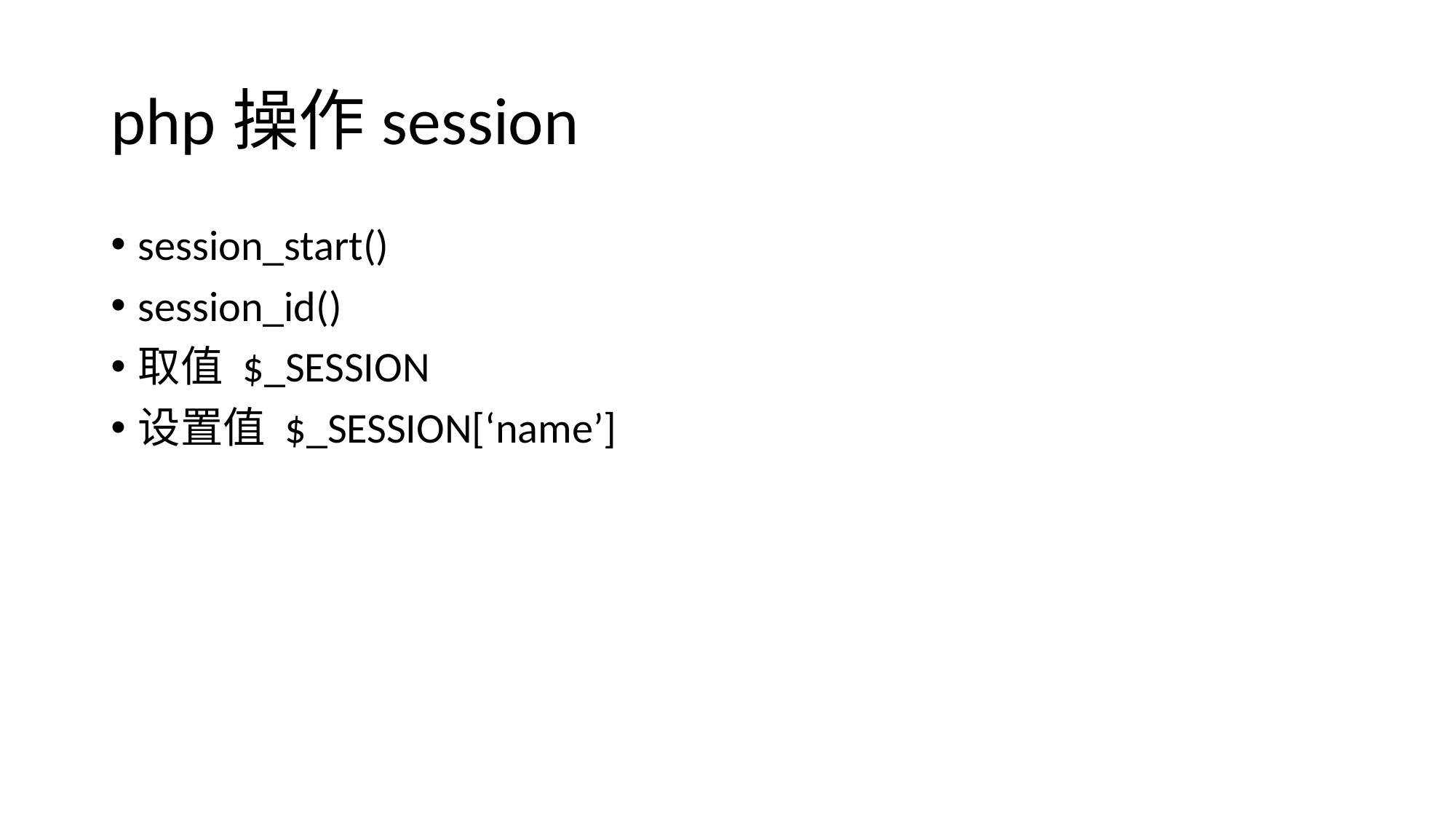

# php操作session
session_start()
session_id()
取值 $_SESSION
设置值 $_SESSION[‘name’]